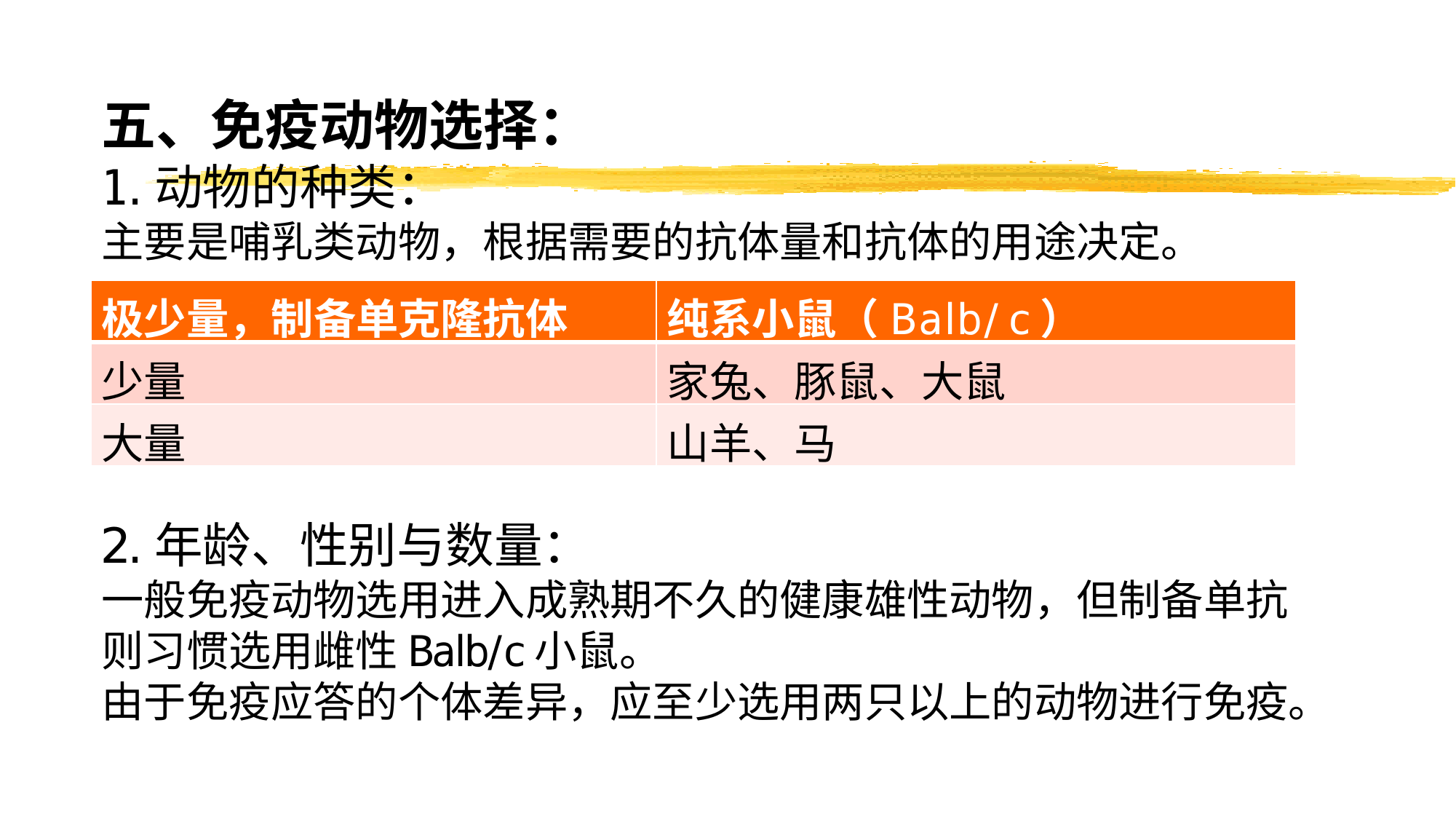

五、免疫动物选择：
1.动物的种类：
主要是哺乳类动物，根据需要的抗体量和抗体的用途决定。
| 极少量，制备单克隆抗体 | 纯系小鼠（Balb/c） |
| --- | --- |
| 少量 | 家兔、豚鼠、大鼠 |
| 大量 | 山羊、马 |
2.年龄、性别与数量：
一般免疫动物选用进入成熟期不久的健康雄性动物，但制备单抗则习惯选用雌性Balb/c小鼠。
由于免疫应答的个体差异，应至少选用两只以上的动物进行免疫。